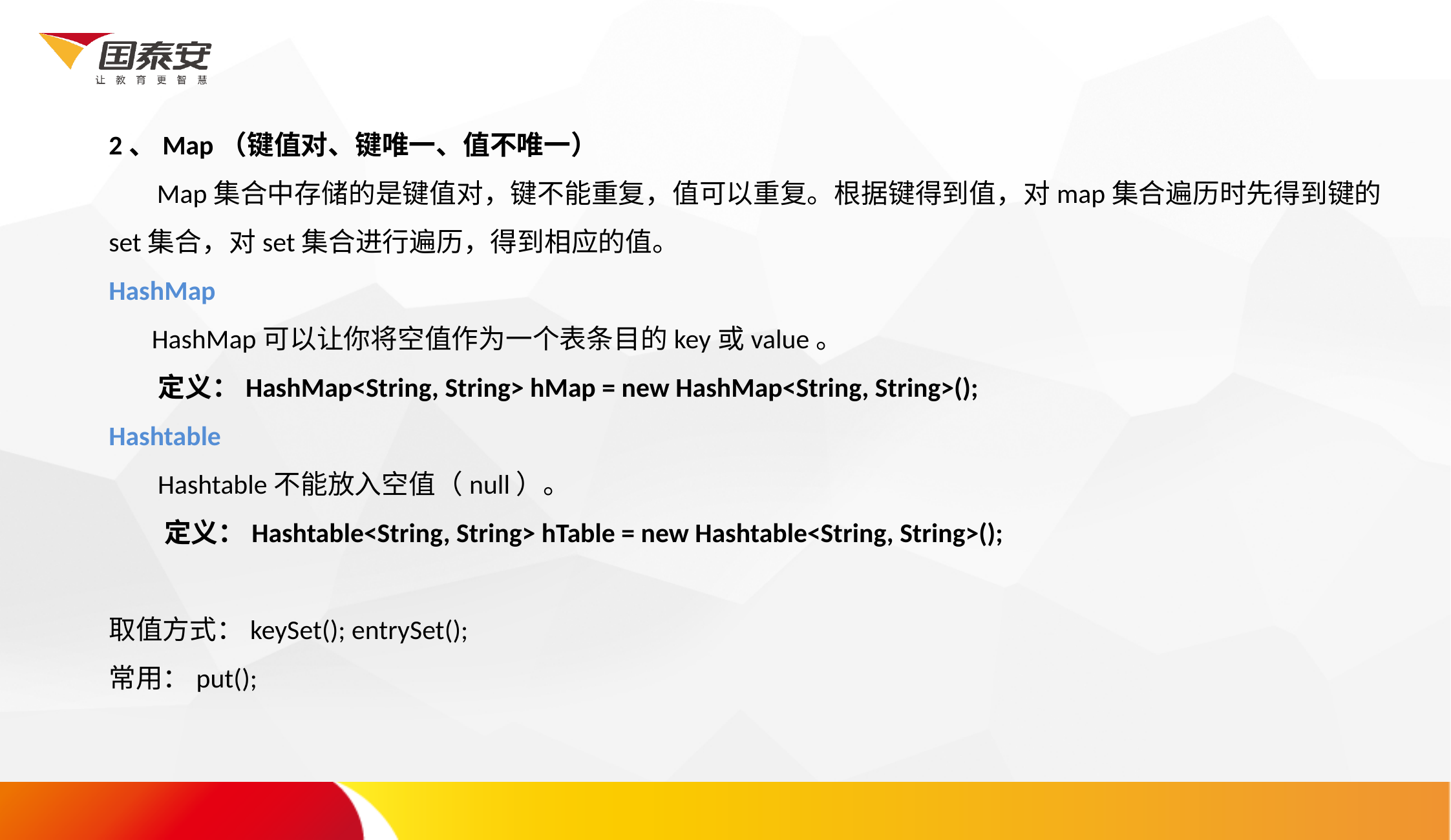

2、Map（键值对、键唯一、值不唯一）
       Map集合中存储的是键值对，键不能重复，值可以重复。根据键得到值，对map集合遍历时先得到键的set集合，对set集合进行遍历，得到相应的值。
HashMap
       HashMap可以让你将空值作为一个表条目的key或value。
       定义：HashMap<String, String> hMap = new HashMap<String, String>();
Hashtable
        Hashtable不能放入空值（null）。
        定义：Hashtable<String, String> hTable = new Hashtable<String, String>();

取值方式：keySet(); entrySet();
常用：put();